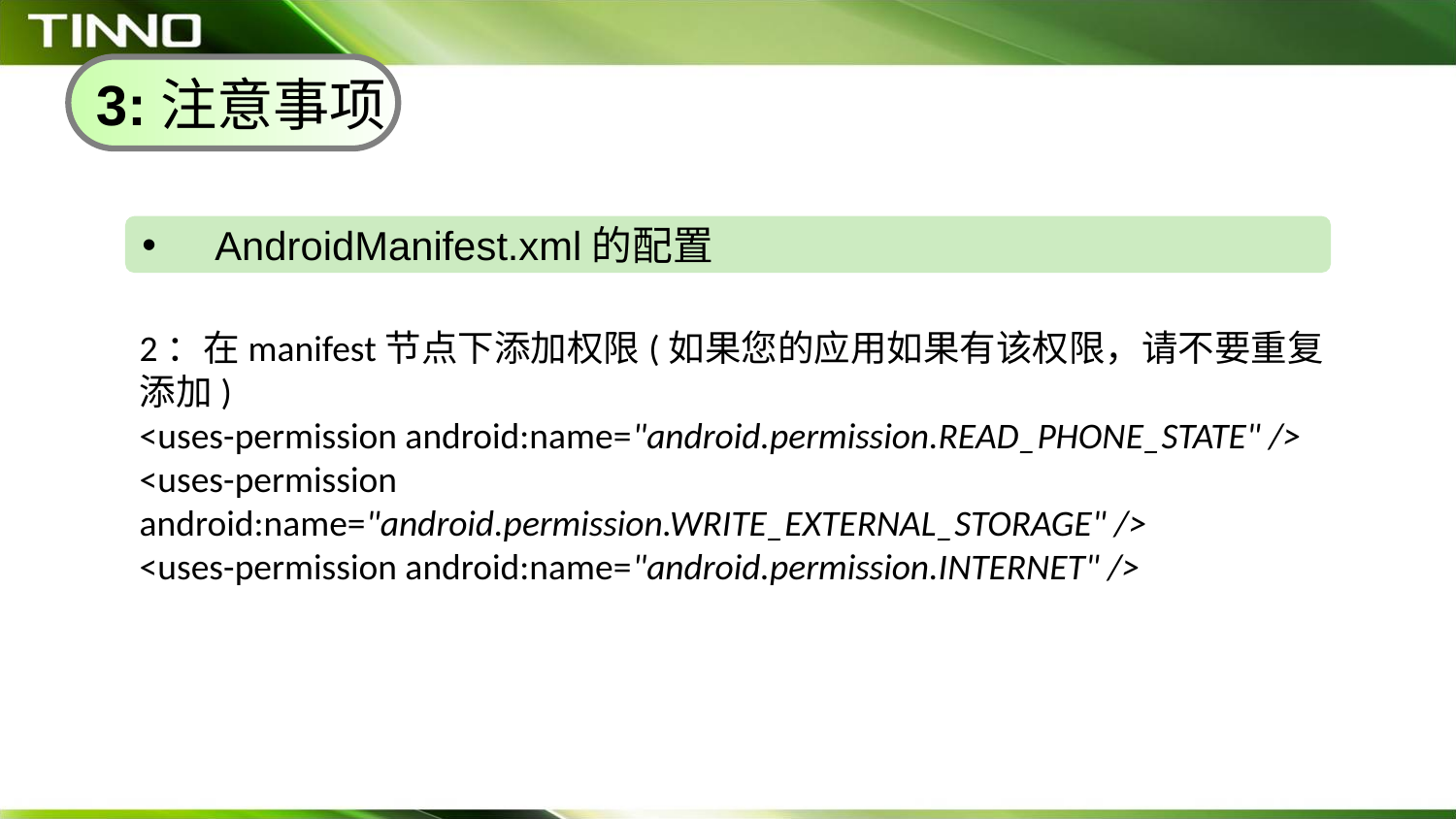

3:注意事项
AndroidManifest.xml的配置

2：在manifest节点下添加权限(如果您的应用如果有该权限，请不要重复添加)
<uses-permission android:name="android.permission.READ_PHONE_STATE" />
<uses-permission android:name="android.permission.WRITE_EXTERNAL_STORAGE" />
<uses-permission android:name="android.permission.INTERNET" />